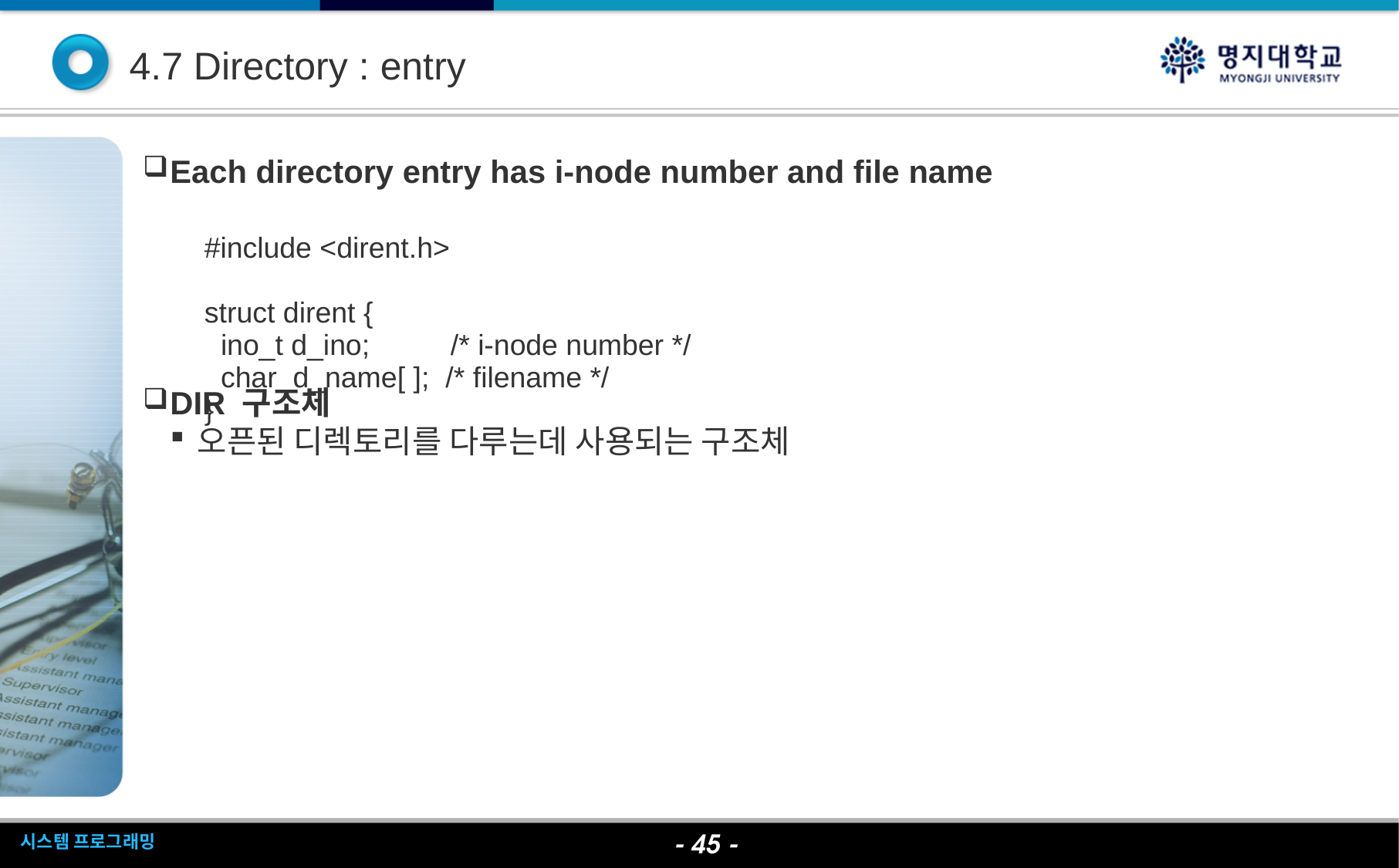

4.7 Directory : entry
Each directory entry has i-node number and file name

DIR 구조체
오픈된 디렉토리를 다루는데 사용되는 구조체
| #include <dirent.h> struct dirent { ino\_t d\_ino; /\* i-node number \*/ char d\_name[ ]; /\* filename \*/ } |
| --- |
- 45 -